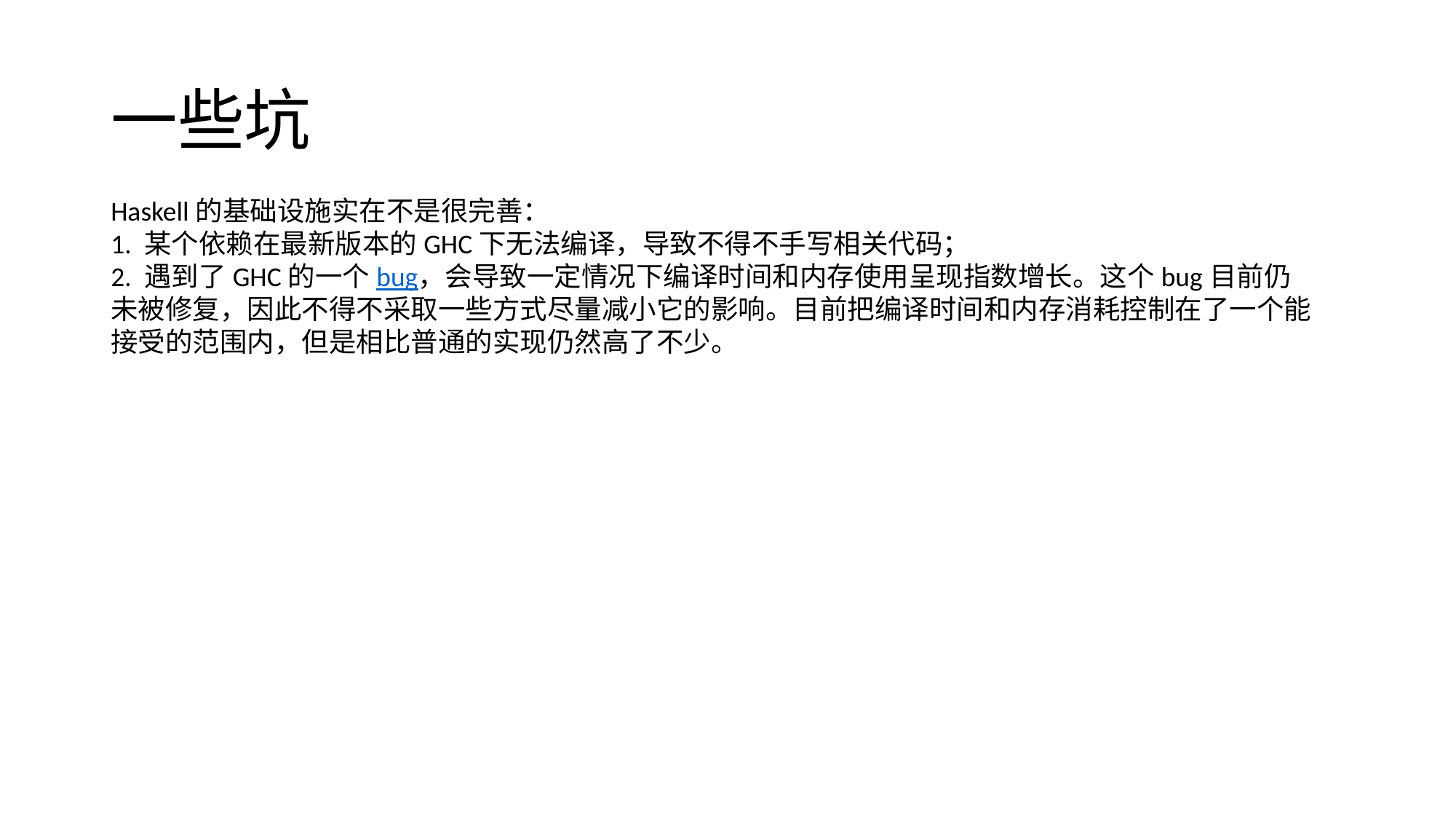

# 一些坑
Haskell的基础设施实在不是很完善：
1. 某个依赖在最新版本的GHC下无法编译，导致不得不手写相关代码；
2. 遇到了GHC的一个bug，会导致一定情况下编译时间和内存使用呈现指数增长。这个bug目前仍未被修复，因此不得不采取一些方式尽量减小它的影响。目前把编译时间和内存消耗控制在了一个能接受的范围内，但是相比普通的实现仍然高了不少。